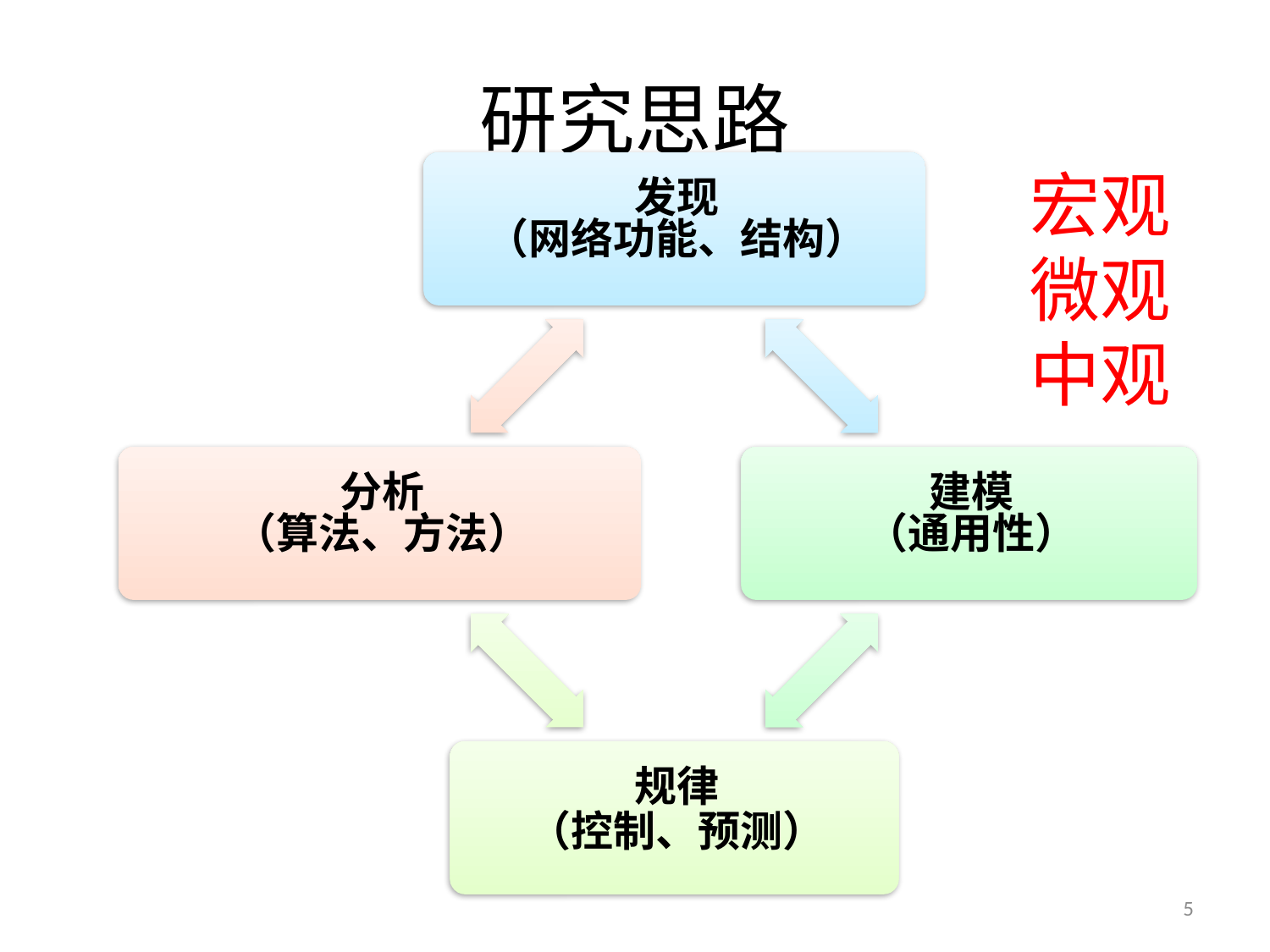

# 研究思路
发现
（网络功能、结构）

建模
（通用性）

规律
（控制、预测）

分析
（算法、方法）

宏观
微观
中观
5